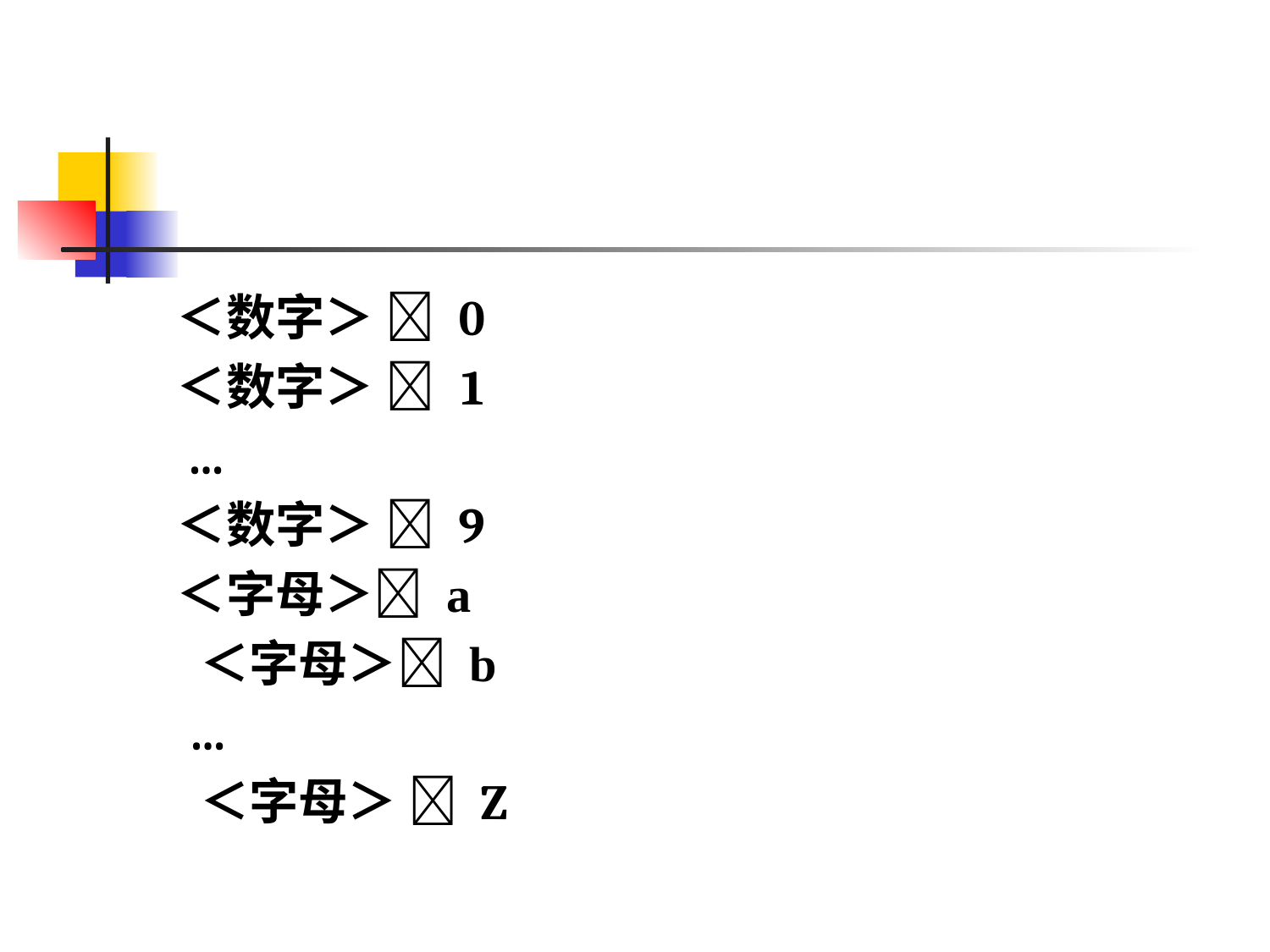

#
＜数字＞ → 0
＜数字＞ → 1
 …
＜数字＞ → 9
＜字母＞→ a
 ＜字母＞→ b
 …
 ＜字母＞ → Z